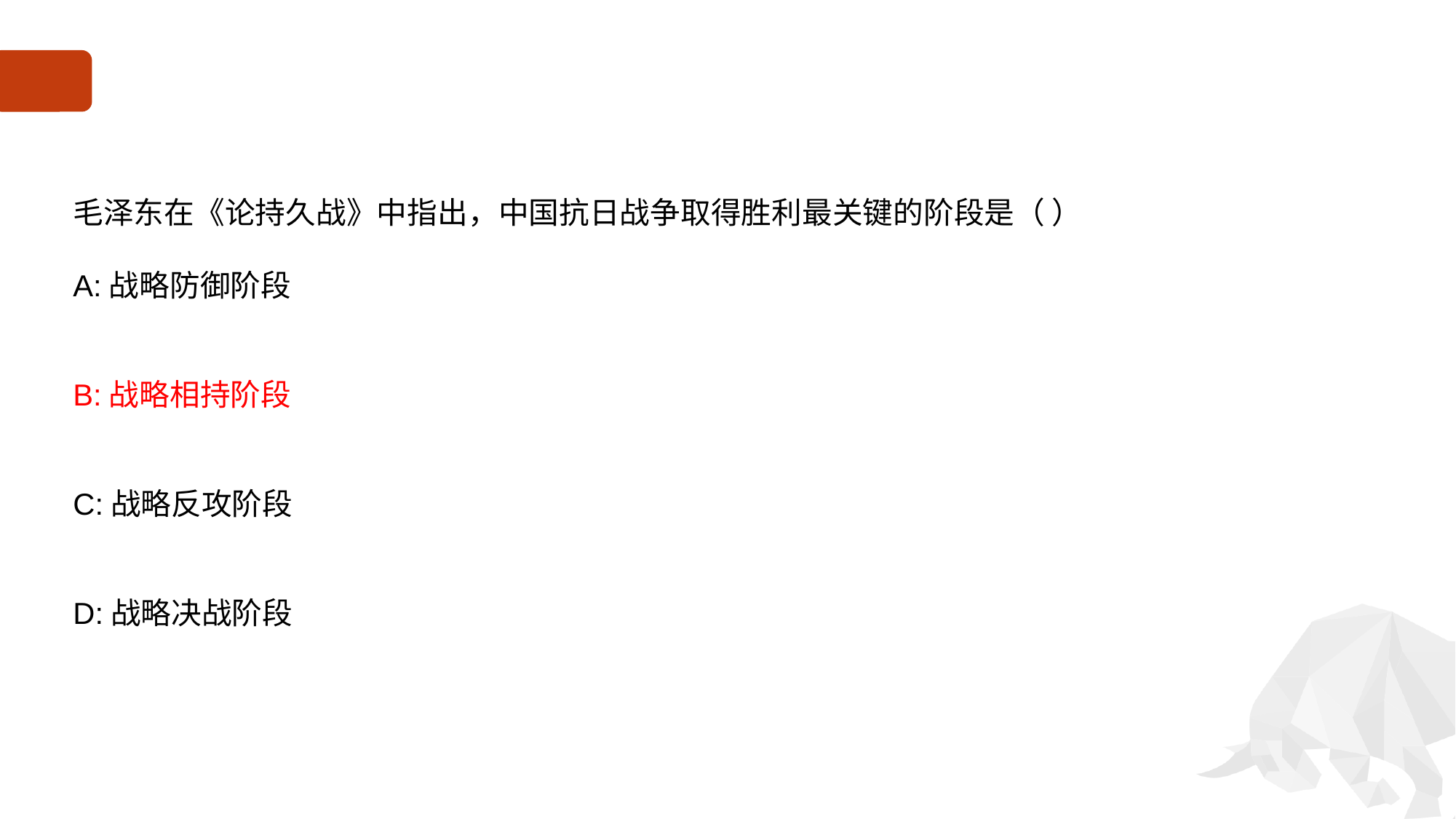

#
毛泽东在《论持久战》中指出，中国抗日战争取得胜利最关键的阶段是（ ）

A:战略防御阶段

B:战略相持阶段

C:战略反攻阶段

D:战略决战阶段